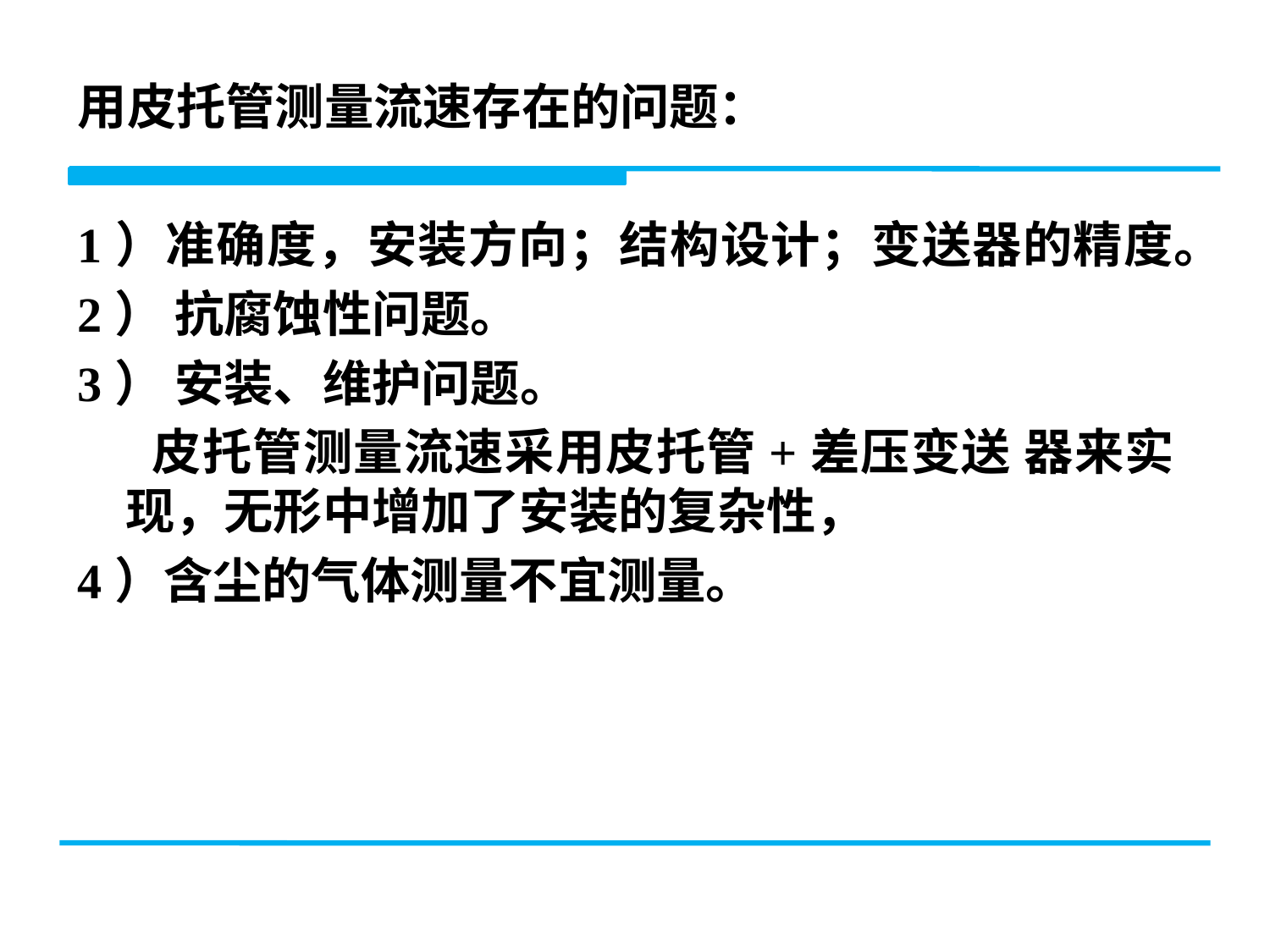

用皮托管测量流速存在的问题：

1）准确度，安装方向；结构设计；变送器的精度。
2） 抗腐蚀性问题。
3） 安装、维护问题。
     皮托管测量流速采用皮托管+差压变送 器来实现，无形中增加了安装的复杂性，
4）含尘的气体测量不宜测量。